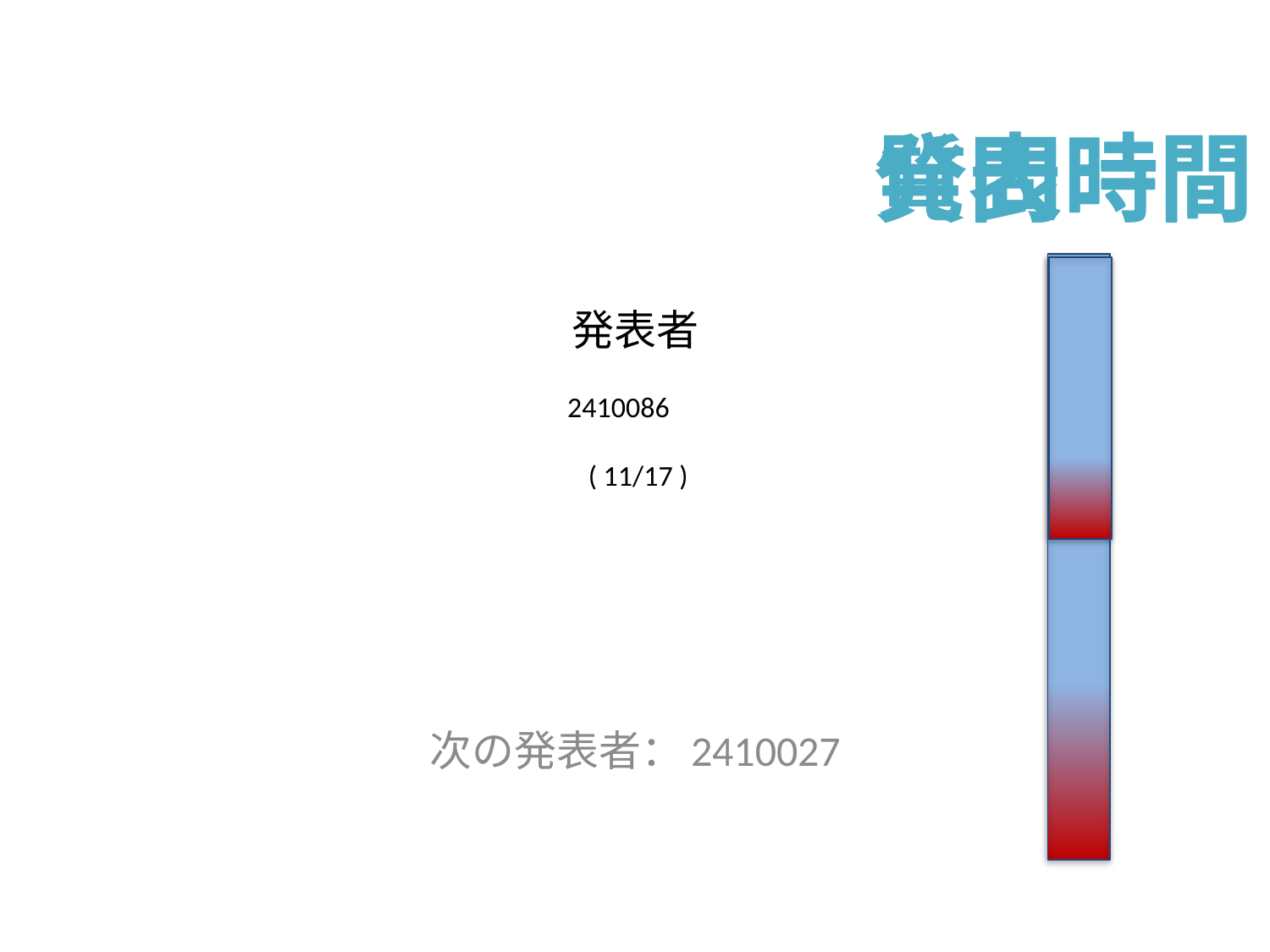

発表時間
質問時間

# 発表者

2410086

 ( 11/17 )

次の発表者：2410027